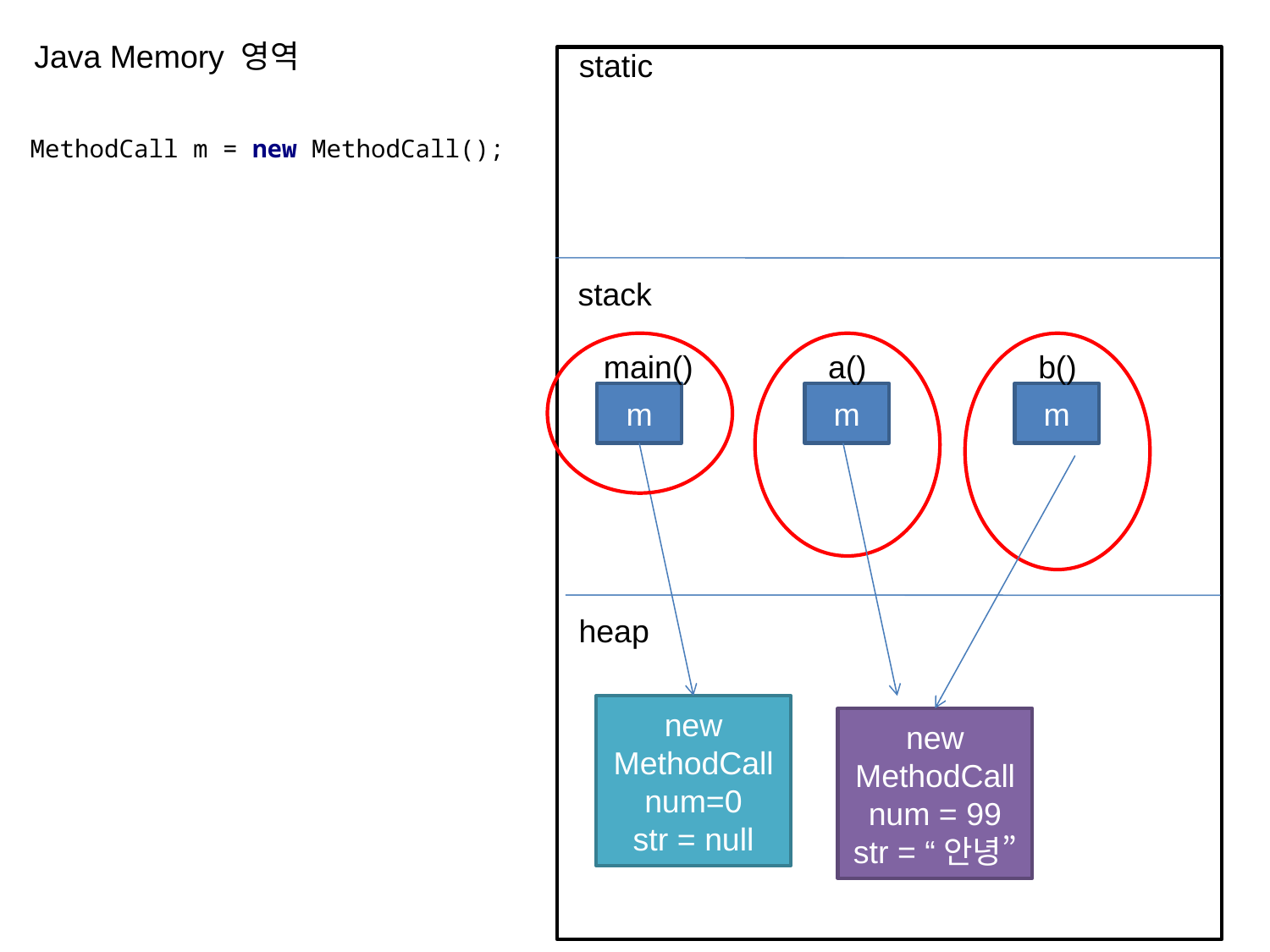

Java Memory 영역
static

MethodCall m = new MethodCall();
stack

main()
a()
b()
m
m
m
heap
new
MethodCall
num=0
str = null
new
MethodCall
num = 99
str = “안녕”